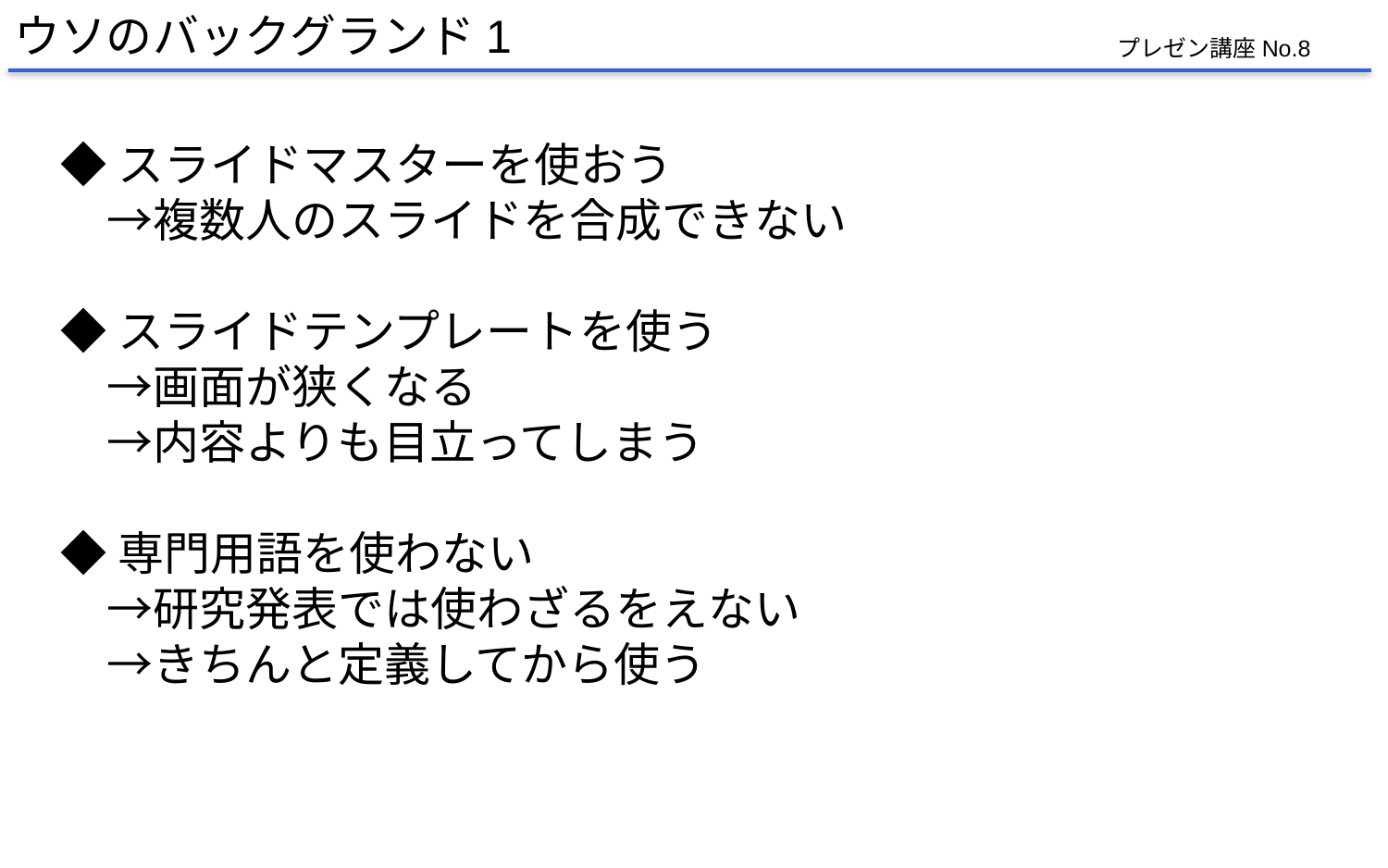

ウソのバックグランド1
プレゼン講座No.8
◆スライドマスターを使おう
　→複数人のスライドを合成できない

◆スライドテンプレートを使う
　→画面が狭くなる
　→内容よりも目立ってしまう

◆専門用語を使わない
　→研究発表では使わざるをえない
　→きちんと定義してから使う